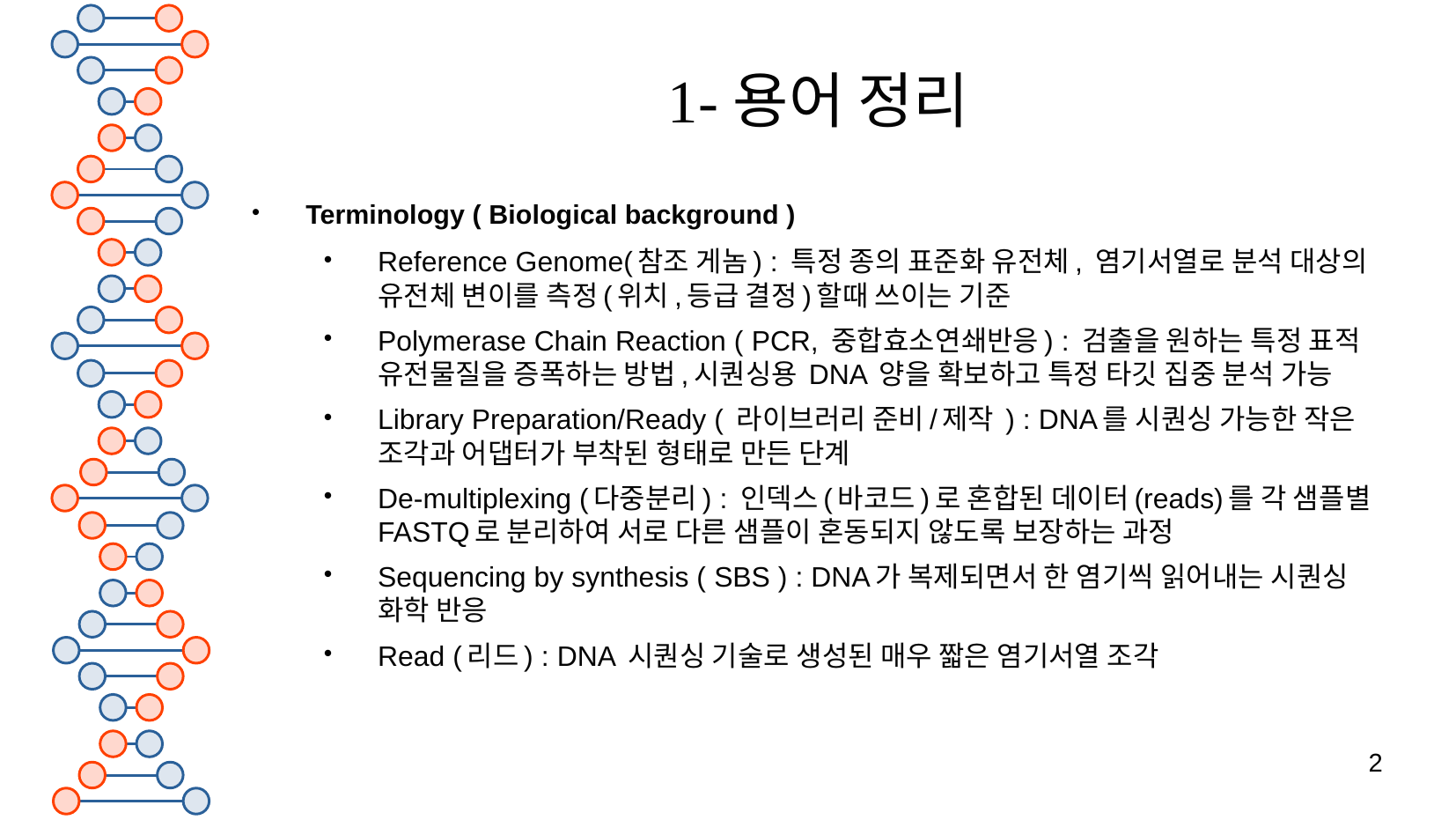

# 1-용어 정리
Terminology ( Biological background )
Reference Genome(참조 게놈) : 특정 종의 표준화 유전체, 염기서열로 분석 대상의 유전체 변이를 측정(위치,등급 결정)할때 쓰이는 기준
Polymerase Chain Reaction ( PCR, 중합효소연쇄반응) : 검출을 원하는 특정 표적 유전물질을 증폭하는 방법,시퀀싱용 DNA 양을 확보하고 특정 타깃 집중 분석 가능
Library Preparation/Ready ( 라이브러리 준비/제작 ) : DNA를 시퀀싱 가능한 작은 조각과 어댑터가 부착된 형태로 만든 단계
De-multiplexing (다중분리) : 인덱스(바코드)로 혼합된 데이터(reads)를 각 샘플별 FASTQ로 분리하여 서로 다른 샘플이 혼동되지 않도록 보장하는 과정
Sequencing by synthesis ( SBS ) : DNA가 복제되면서 한 염기씩 읽어내는 시퀀싱 화학 반응
Read (리드) : DNA 시퀀싱 기술로 생성된 매우 짧은 염기서열 조각
2